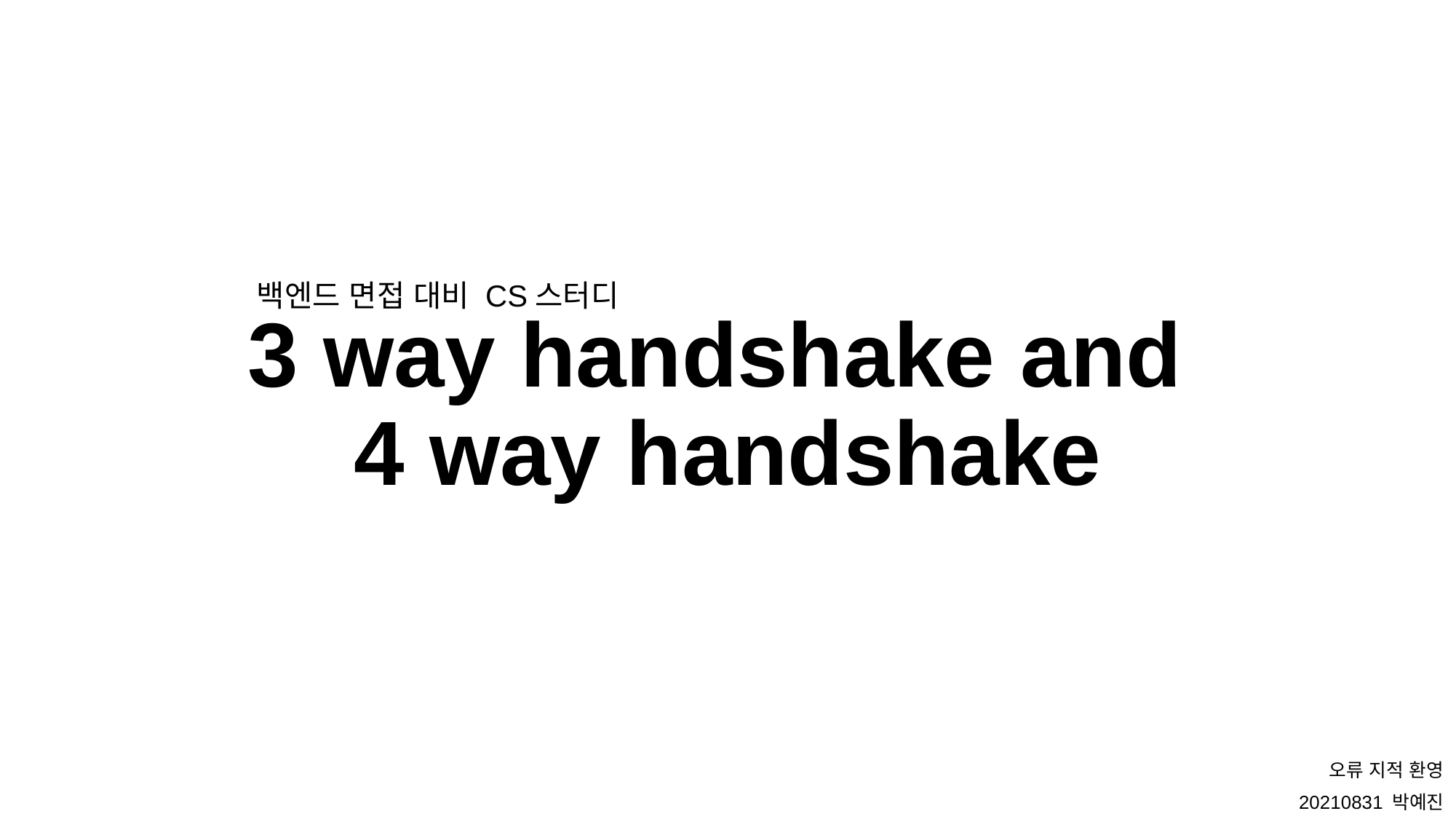

# 3 way handshake and 4 way handshake
백엔드 면접 대비 CS스터디
오류 지적 환영
20210831 박예진